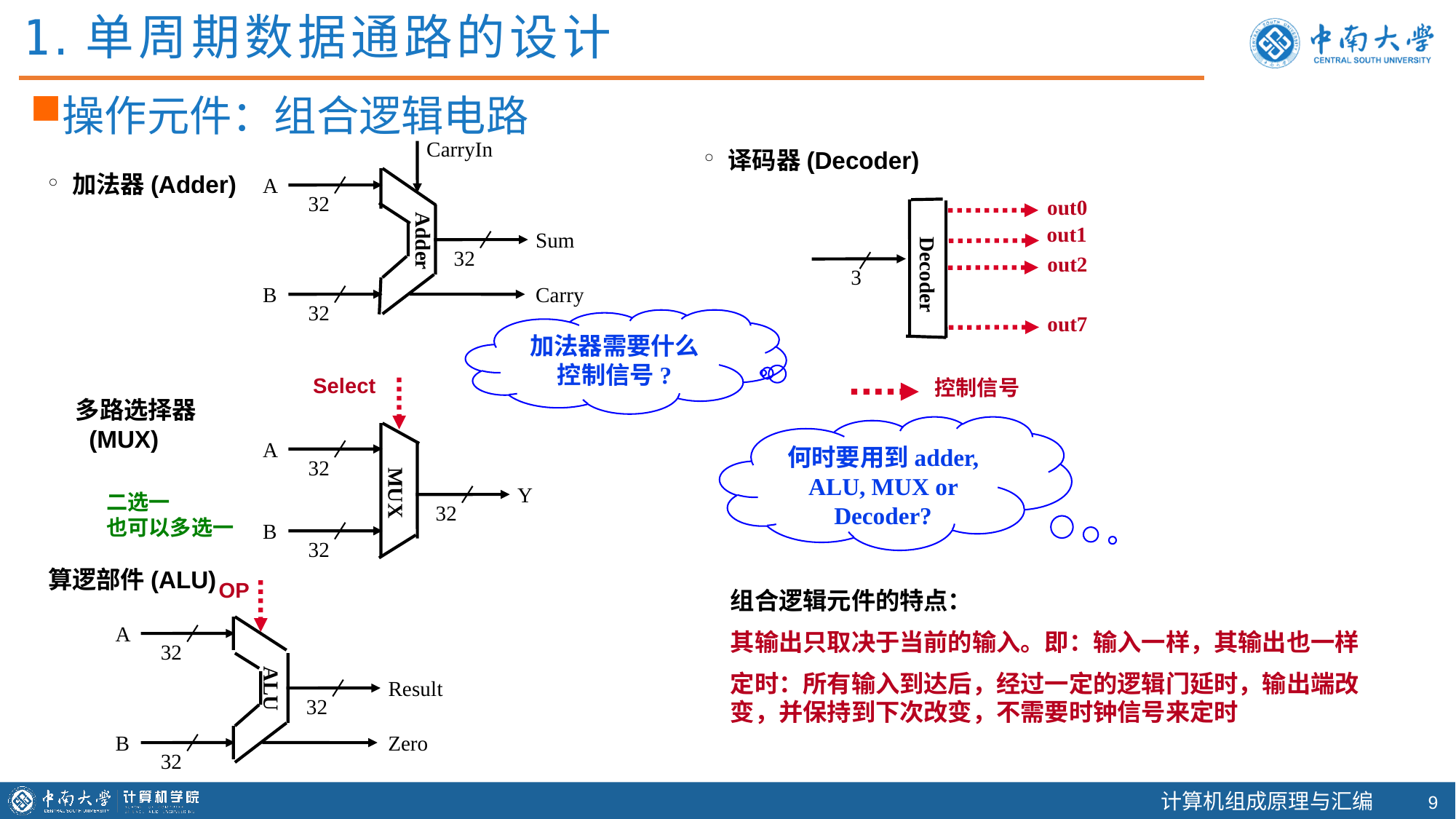

1.单周期数据通路的设计

操作元件：组合逻辑电路
CarryIn

A

32

Sum
Adder

32

B
Carry

32

译码器(Decoder)
加法器(Adder)

    多路选择器          (MUX)

算逻部件(ALU)
out0

out1

out2

Decoder

3

out7

加法器需要什么控制信号?
Select

A

32
MUX
Y

32
B

32

控制信号

何时要用到adder, ALU, MUX or Decoder?
二选一
也可以多选一
OP

A

32
Result
ALU

32
B
Zero

32

组合逻辑元件的特点：
其输出只取决于当前的输入。即：输入一样，其输出也一样
定时：所有输入到达后，经过一定的逻辑门延时，输出端改变，并保持到下次改变，不需要时钟信号来定时
9